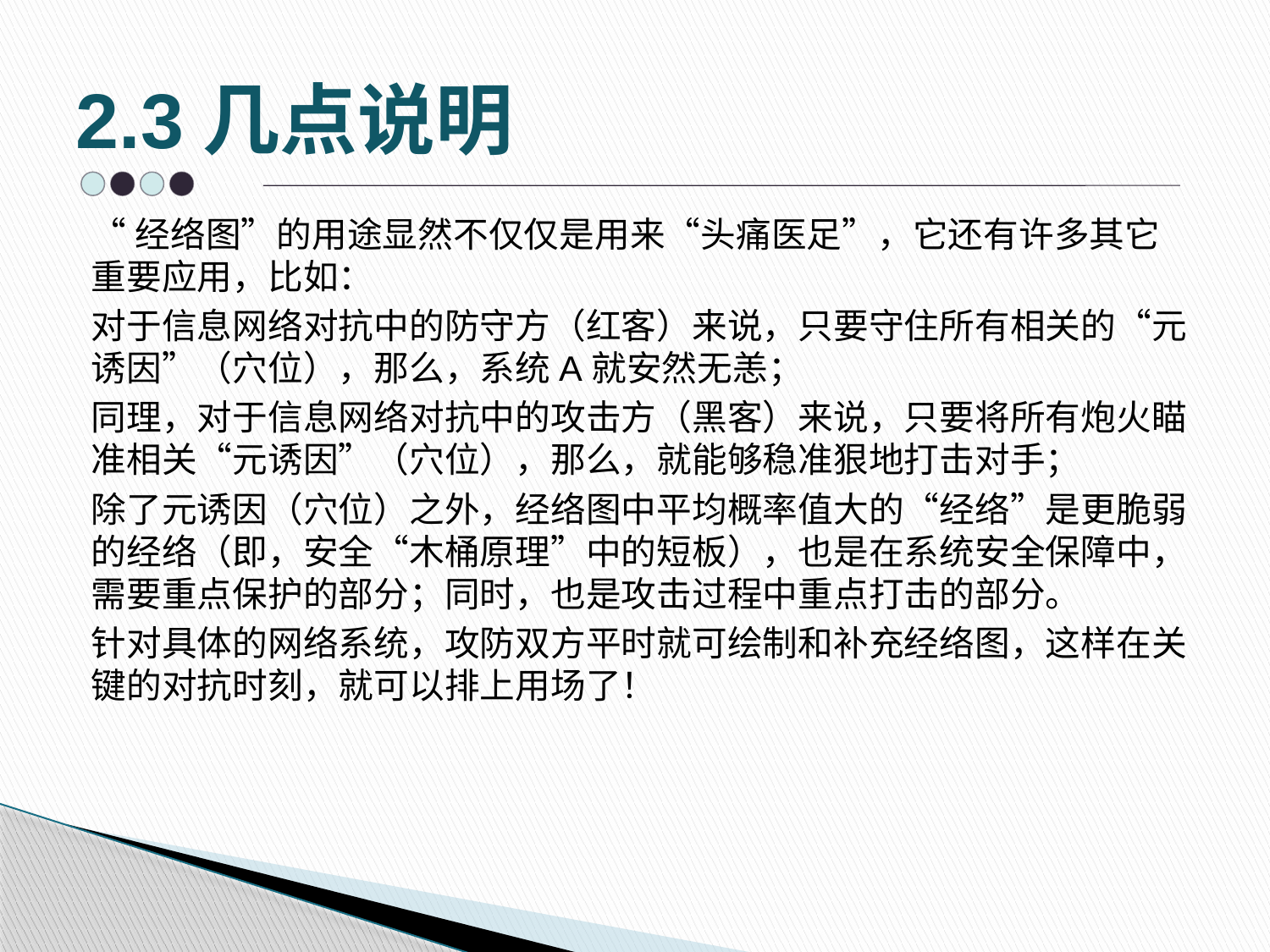

# 2.3几点说明

“经络图”的用途显然不仅仅是用来“头痛医足”，它还有许多其它重要应用，比如：
对于信息网络对抗中的防守方（红客）来说，只要守住所有相关的“元诱因”（穴位），那么，系统A就安然无恙；
同理，对于信息网络对抗中的攻击方（黑客）来说，只要将所有炮火瞄准相关“元诱因”（穴位），那么，就能够稳准狠地打击对手；
除了元诱因（穴位）之外，经络图中平均概率值大的“经络”是更脆弱的经络（即，安全“木桶原理”中的短板），也是在系统安全保障中，需要重点保护的部分；同时，也是攻击过程中重点打击的部分。
针对具体的网络系统，攻防双方平时就可绘制和补充经络图，这样在关键的对抗时刻，就可以排上用场了！